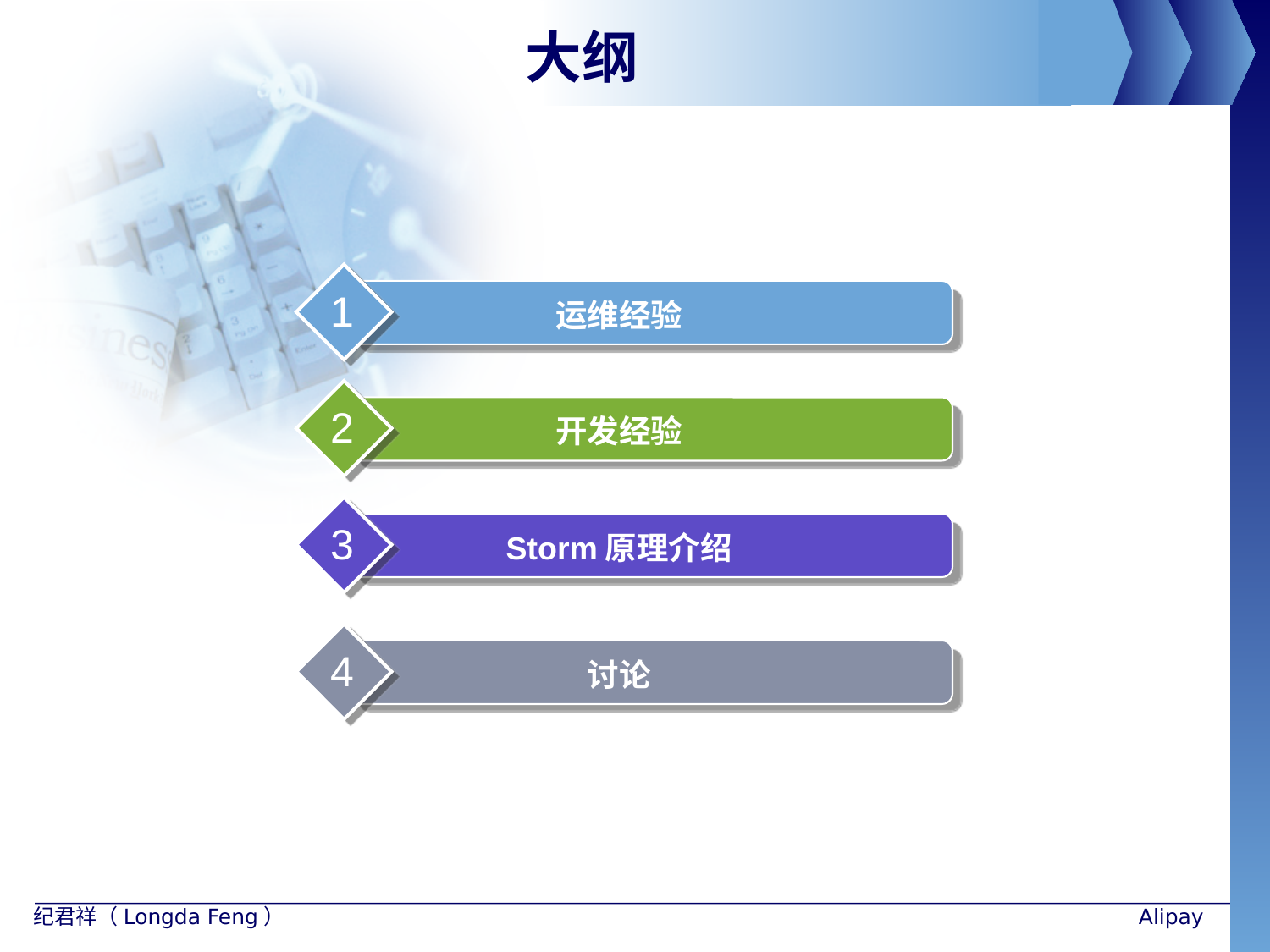

# 大纲

1

运维经验

2

开发经验

3

Storm原理介绍

4

讨论
纪君祥（Longda Feng）
Alipay